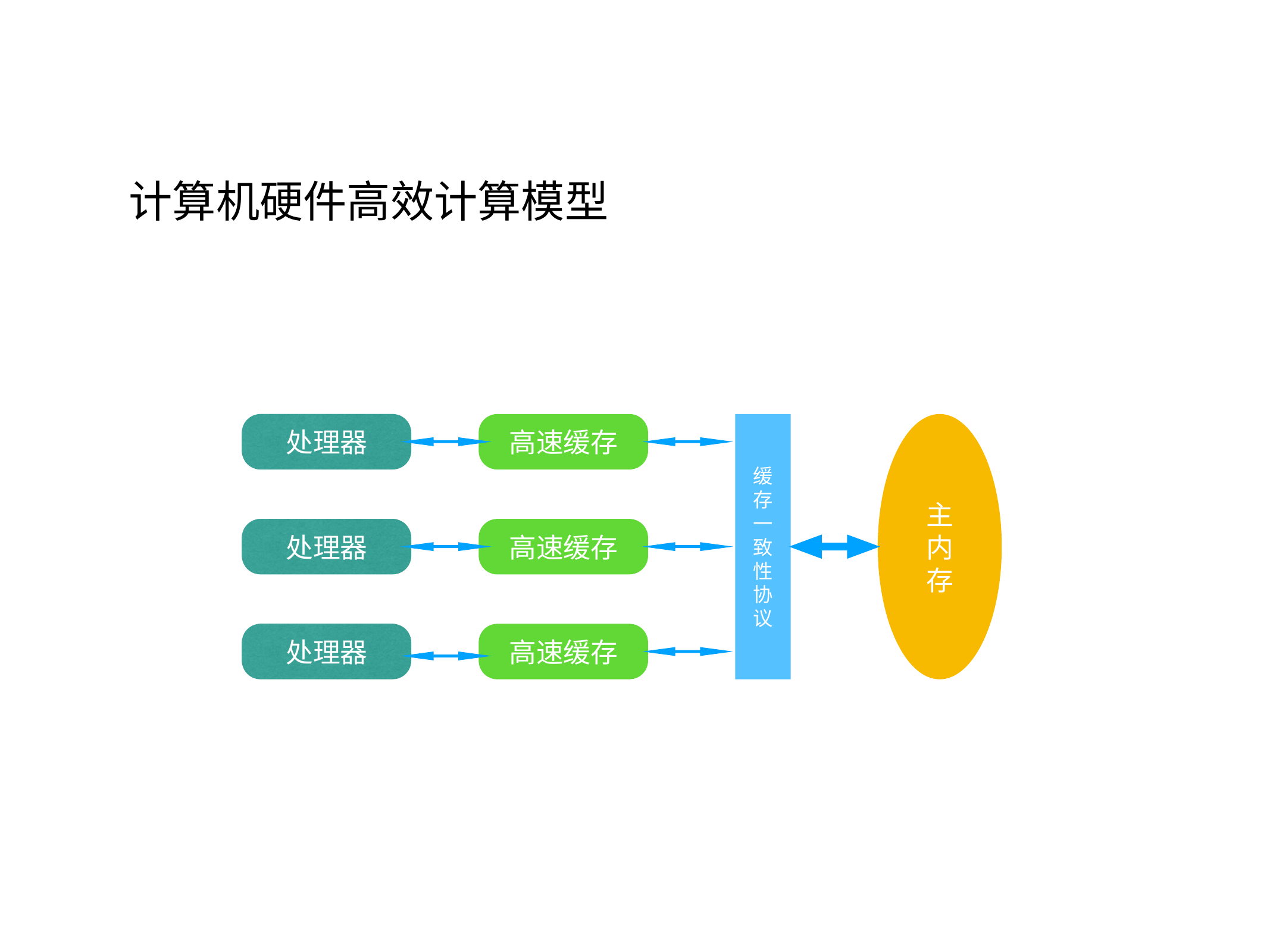

# 计算机硬件高效计算模型
处理器
处理器
高速缓存
缓
存
一
致
性
协
议
主
内
存

处理器
高速缓存

处理器
高速缓存